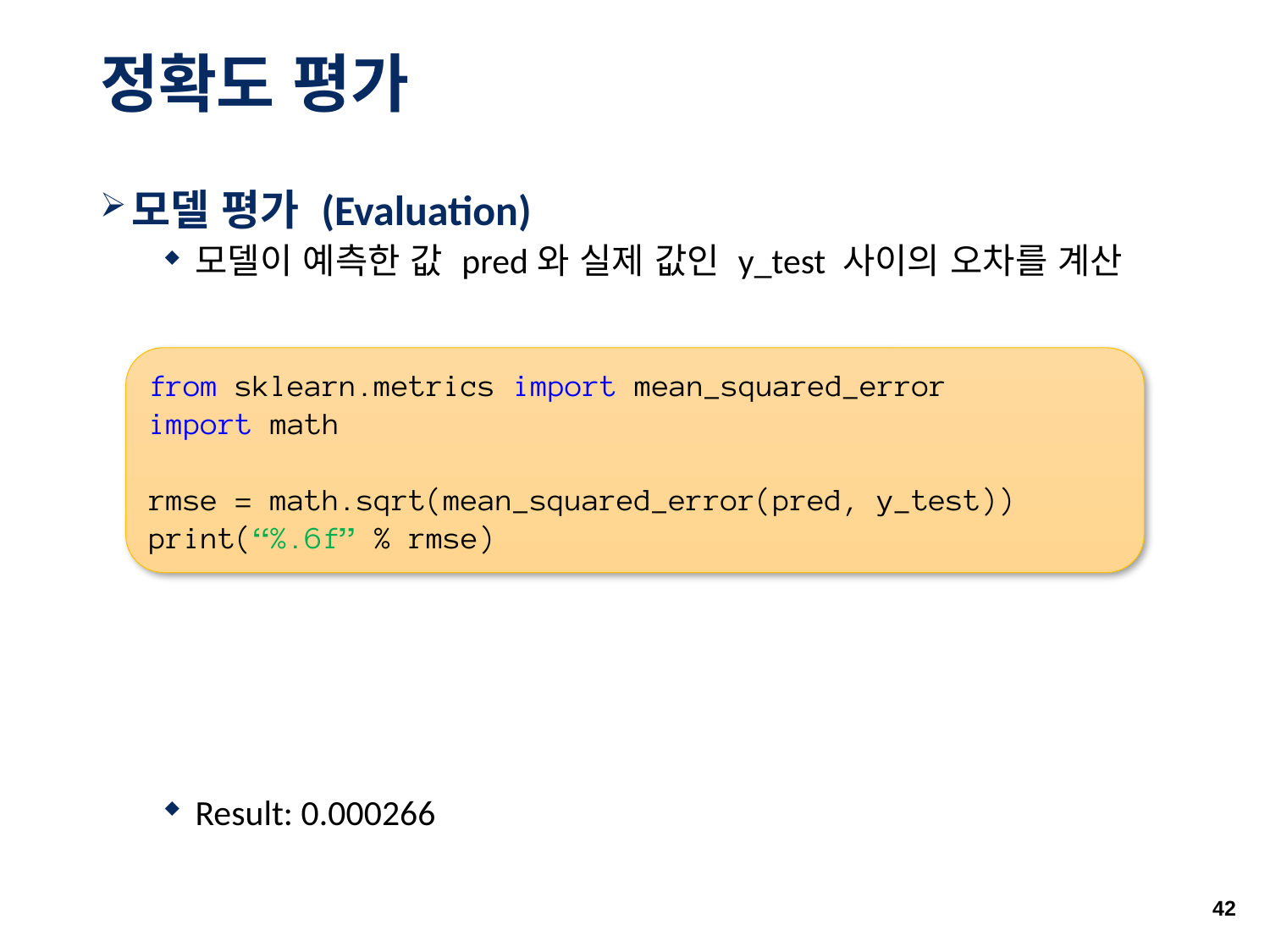

# 정확도 평가
모델 평가 (Evaluation)
모델이 예측한 값 pred와 실제 값인 y_test 사이의 오차를 계산

Result: 0.000266
from sklearn.metrics import mean_squared_error
import math

rmse = math.sqrt(mean_squared_error(pred, y_test))
print(“%.6f” % rmse)
42